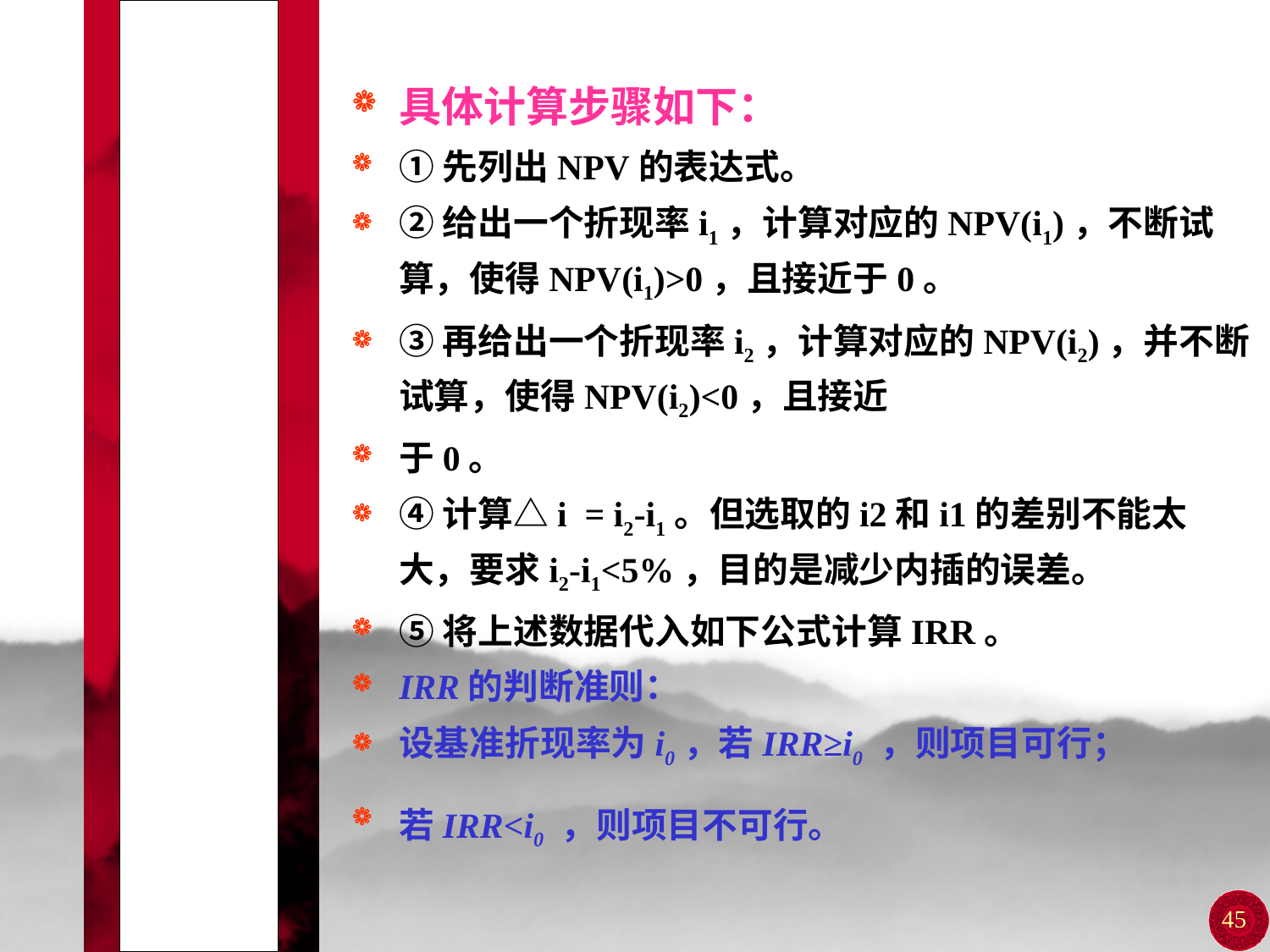

# 第四节    经济效益的动态评价指标
具体计算步骤如下：
①先列出NPV的表达式。
②给出一个折现率i1，计算对应的NPV(i1)，不断试算，使得NPV(i1)>0，且接近于0。
③再给出一个折现率i2，计算对应的NPV(i2)，并不断试算，使得NPV(i2)<0，且接近
于0。
④计算△i  = i2-i1。但选取的i2和i1的差别不能太大，要求i2-i1<5%，目的是减少内插的误差。
⑤将上述数据代入如下公式计算IRR。
IRR的判断准则：
设基准折现率为i0，若IRR≥i0 ，则项目可行；
若IRR<i0 ，则项目不可行。
45